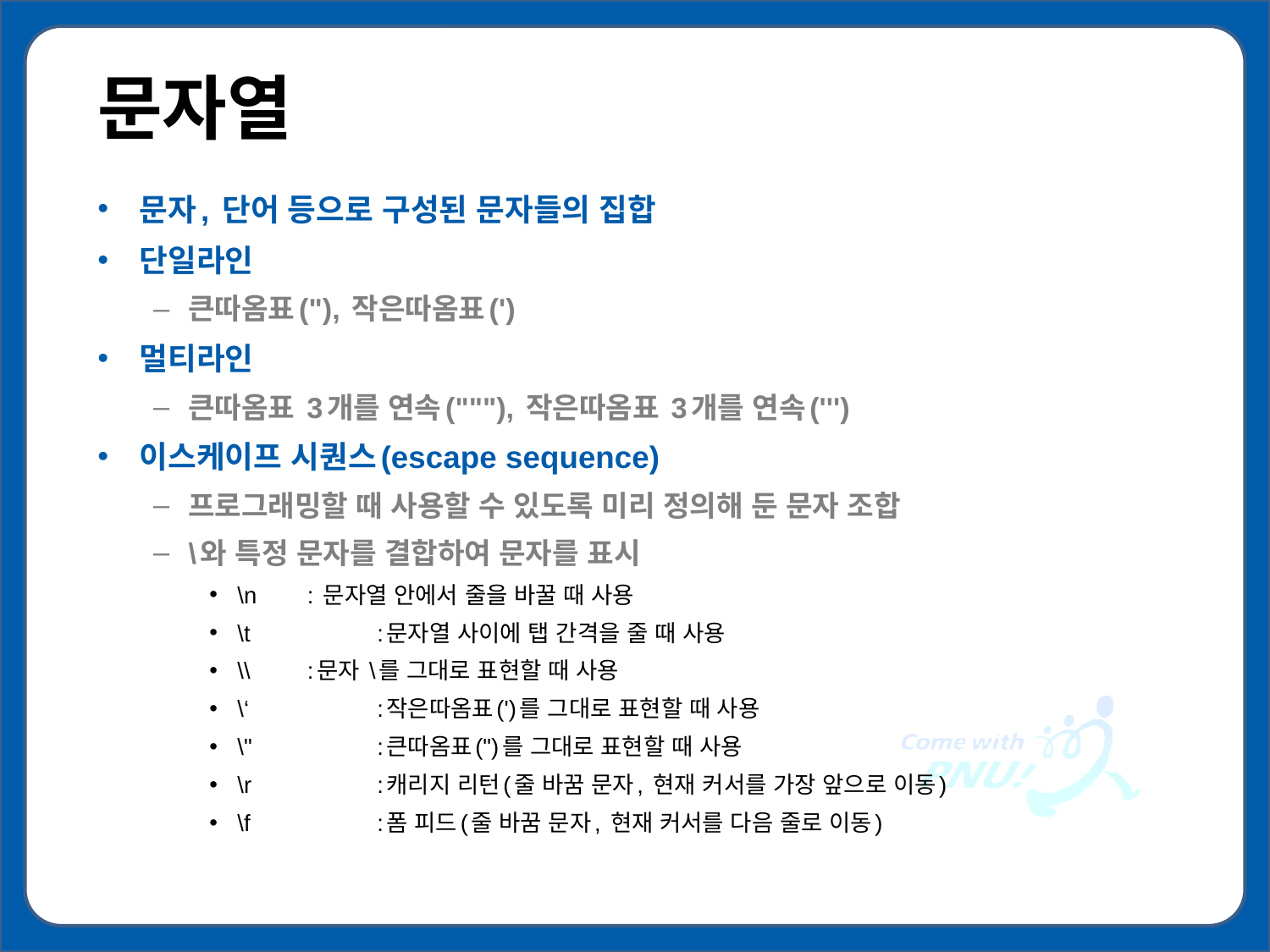

# 문자열
문자, 단어 등으로 구성된 문자들의 집합
단일라인
큰따옴표("), 작은따옴표(')
멀티라인
큰따옴표 3개를 연속("""), 작은따옴표 3개를 연속(''')
이스케이프 시퀀스(escape sequence)
프로그래밍할 때 사용할 수 있도록 미리 정의해 둔 문자 조합
\와 특정 문자를 결합하여 문자를 표시
\n	: 문자열 안에서 줄을 바꿀 때 사용
\t		:문자열 사이에 탭 간격을 줄 때 사용
\\	:문자 \를 그대로 표현할 때 사용
\‘		:작은따옴표(')를 그대로 표현할 때 사용
\"		:큰따옴표(")를 그대로 표현할 때 사용
\r		:캐리지 리턴(줄 바꿈 문자, 현재 커서를 가장 앞으로 이동)
\f		:폼 피드(줄 바꿈 문자, 현재 커서를 다음 줄로 이동)